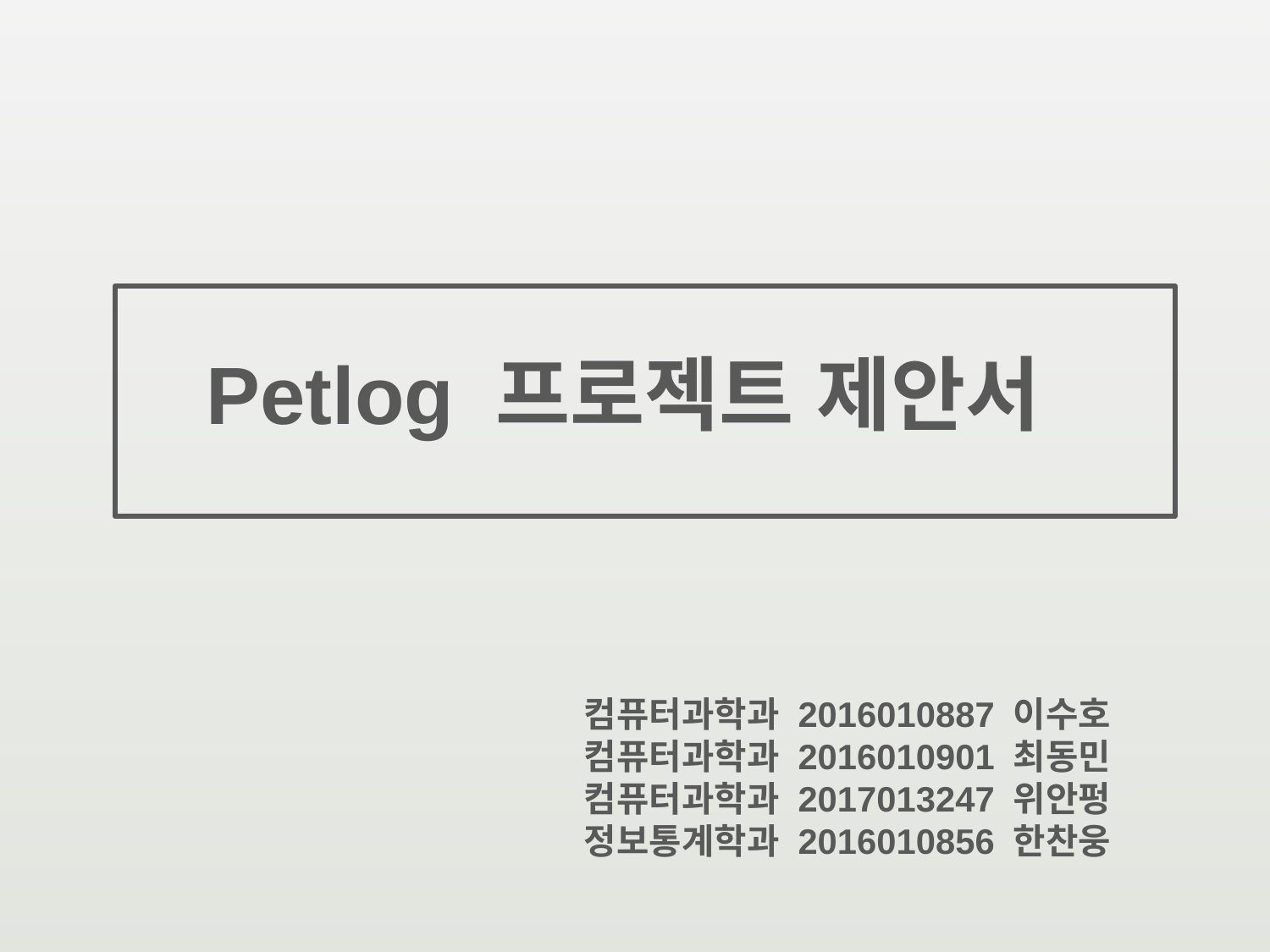

Petlog 프로젝트 제안서
컴퓨터과학과 2016010887 이수호
컴퓨터과학과 2016010901 최동민
컴퓨터과학과 2017013247 위안펑
정보통계학과 2016010856 한찬웅